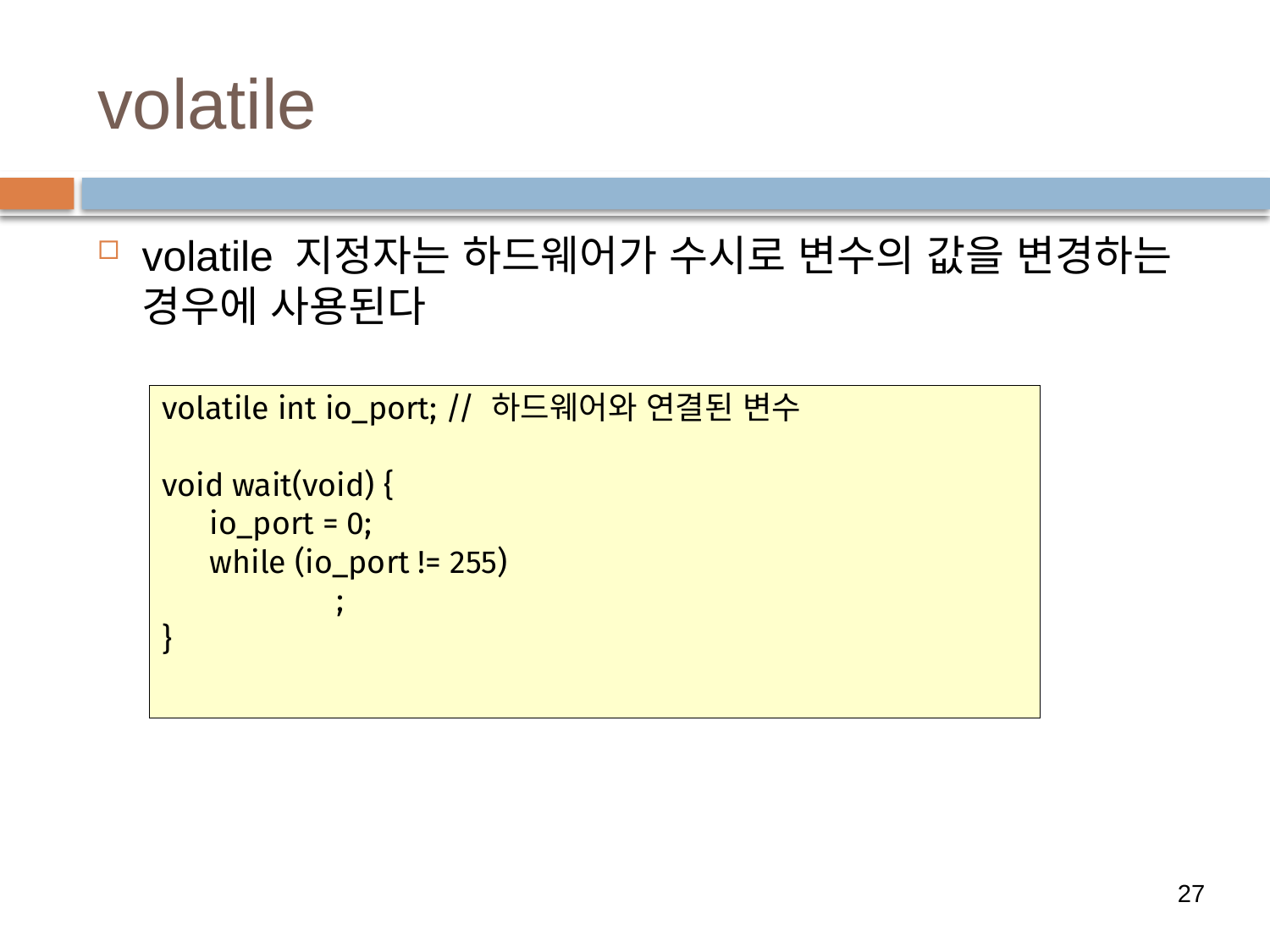

# volatile
volatile 지정자는 하드웨어가 수시로 변수의 값을 변경하는 경우에 사용된다
volatile int io_port; // 하드웨어와 연결된 변수

void wait(void) {
	io_port = 0;
	while (io_port != 255)
		;
}
27